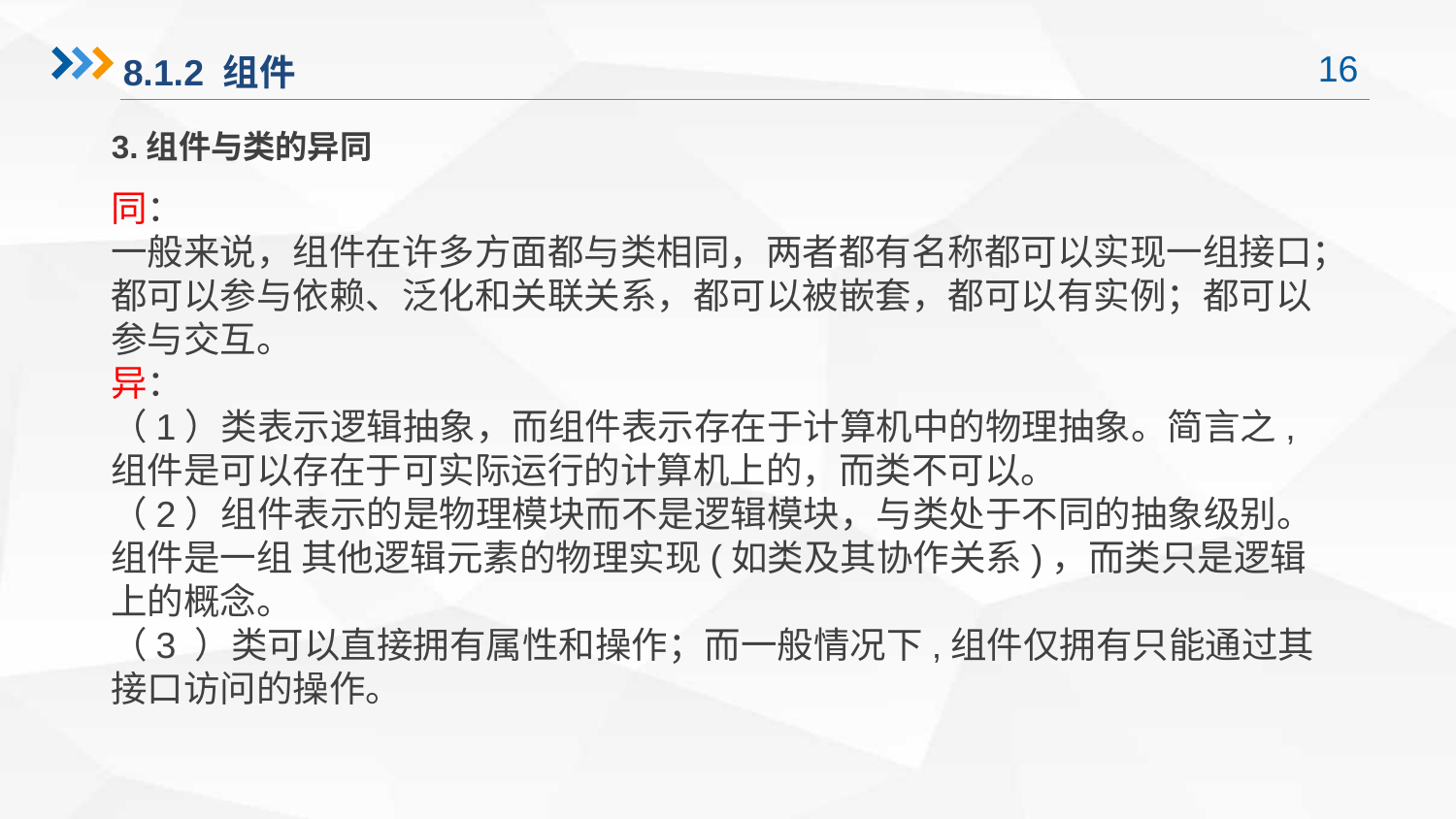

8.1.2 组件
3.组件与类的异同
同：
一般来说，组件在许多方面都与类相同，两者都有名称都可以实现一组接口；都可以参与依赖、泛化和关联关系，都可以被嵌套，都可以有实例；都可以参与交互。
异：
（1）类表示逻辑抽象，而组件表示存在于计算机中的物理抽象。简言之,组件是可以存在于可实际运行的计算机上的，而类不可以。
（2）组件表示的是物理模块而不是逻辑模块，与类处于不同的抽象级别。组件是一组 其他逻辑元素的物理实现(如类及其协作关系)，而类只是逻辑上的概念。
（3 ）类可以直接拥有属性和操作；而一般情况下,组件仅拥有只能通过其接口访问的操作。